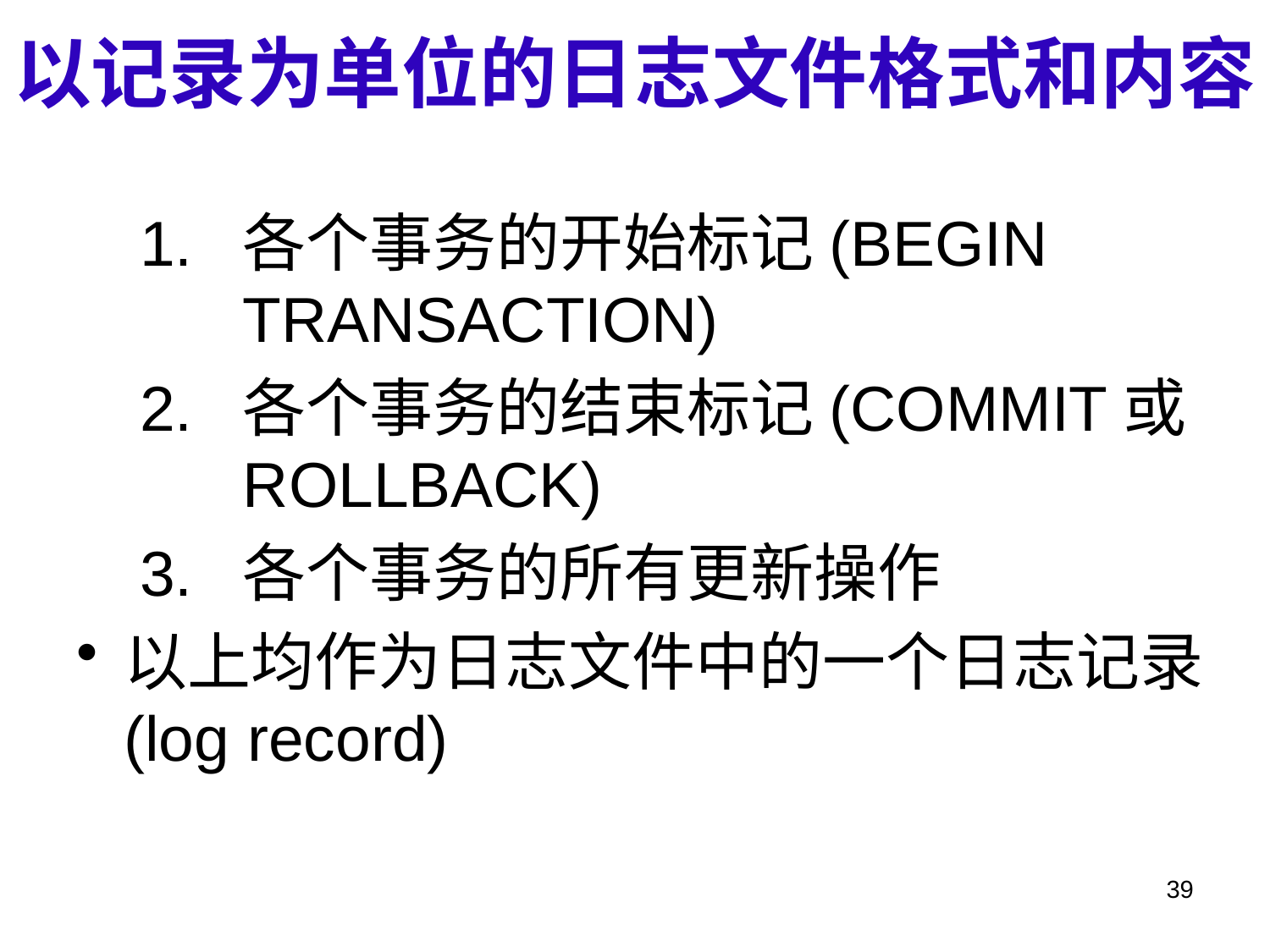

# 以记录为单位的日志文件格式和内容
各个事务的开始标记(BEGIN TRANSACTION)
各个事务的结束标记(COMMIT或ROLLBACK)
各个事务的所有更新操作
以上均作为日志文件中的一个日志记录(log record)

39